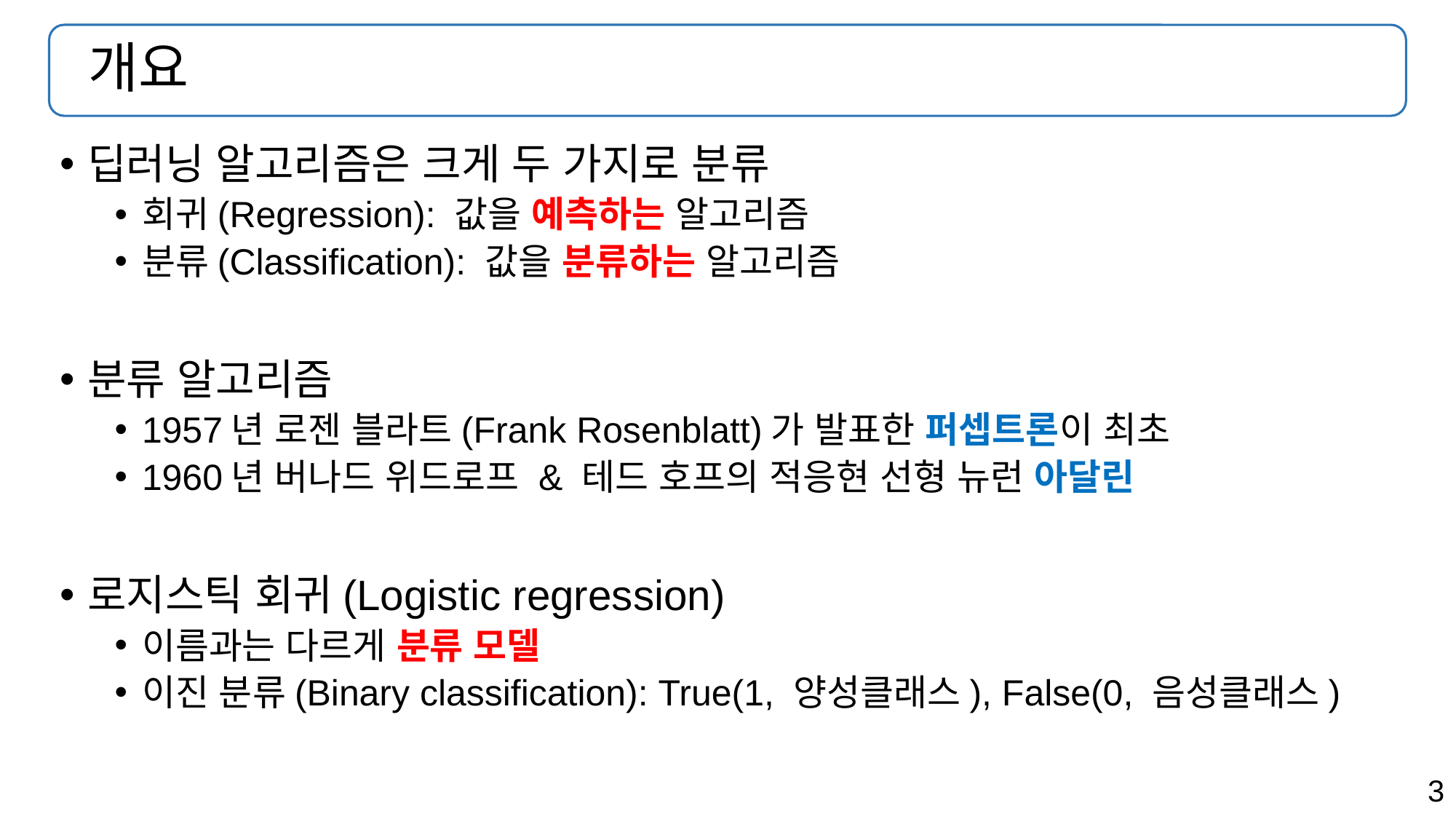

# 개요
딥러닝 알고리즘은 크게 두 가지로 분류
회귀(Regression): 값을 예측하는 알고리즘
분류(Classification): 값을 분류하는 알고리즘

분류 알고리즘
1957년 로젠 블라트(Frank Rosenblatt)가 발표한 퍼셉트론이 최초
1960년 버나드 위드로프 & 테드 호프의 적응현 선형 뉴런 아달린

로지스틱 회귀(Logistic regression)
이름과는 다르게 분류 모델
이진 분류(Binary classification): True(1, 양성클래스), False(0, 음성클래스)